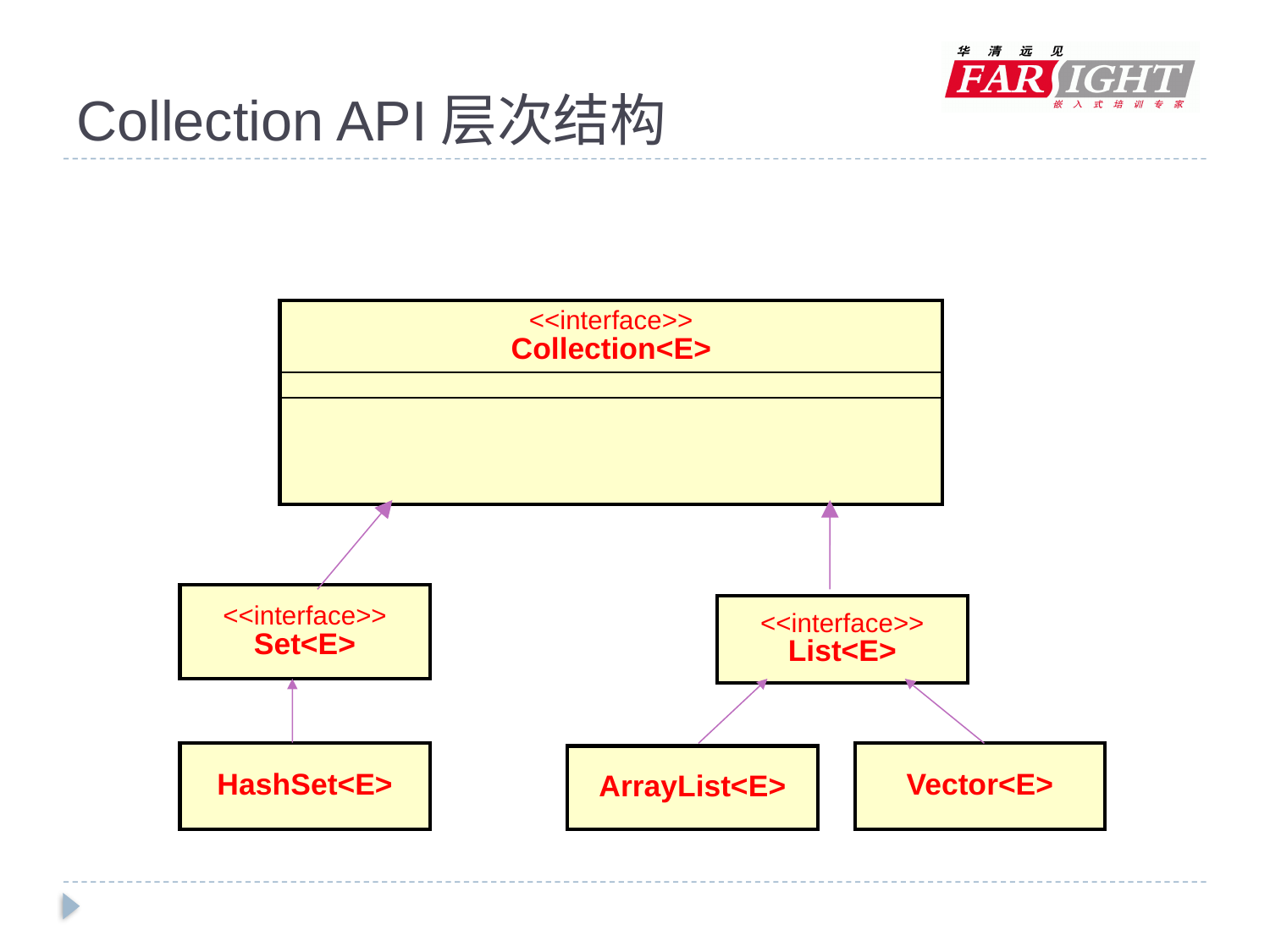

# Collection API层次结构
| <<interface>> Collection<E> |
| --- |
|  |
|  |

| <<interface>> Set<E> |
| --- |
| <<interface>> List<E> |
| --- |

| HashSet<E> |
| --- |
| Vector<E> |
| --- |
| ArrayList<E> |
| --- |